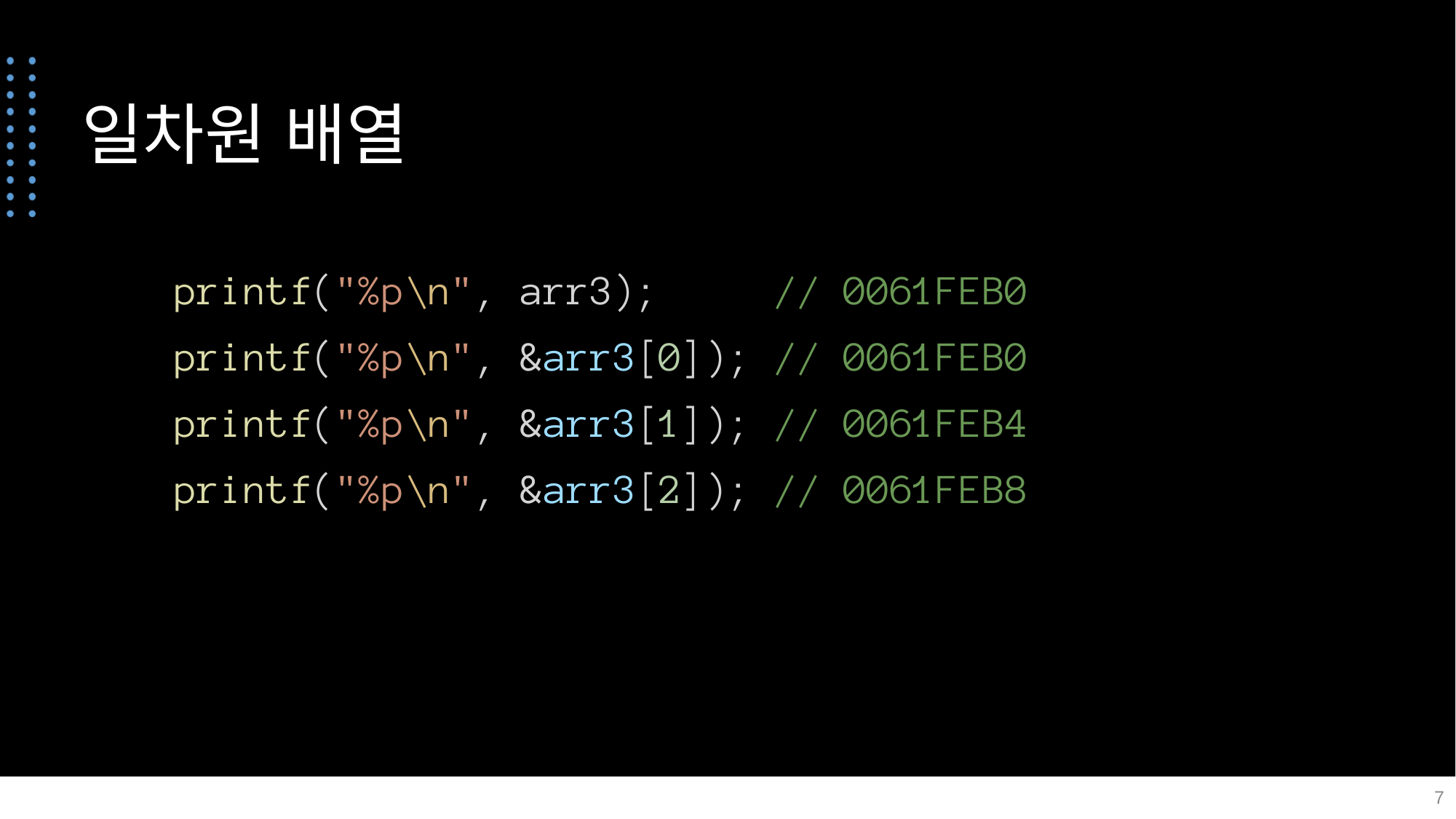

# 일차원 배열
    printf("%p\n", arr3);     // 0061FEB0
    printf("%p\n", &arr3[0]); // 0061FEB0
    printf("%p\n", &arr3[1]); // 0061FEB4
    printf("%p\n", &arr3[2]); // 0061FEB8

7